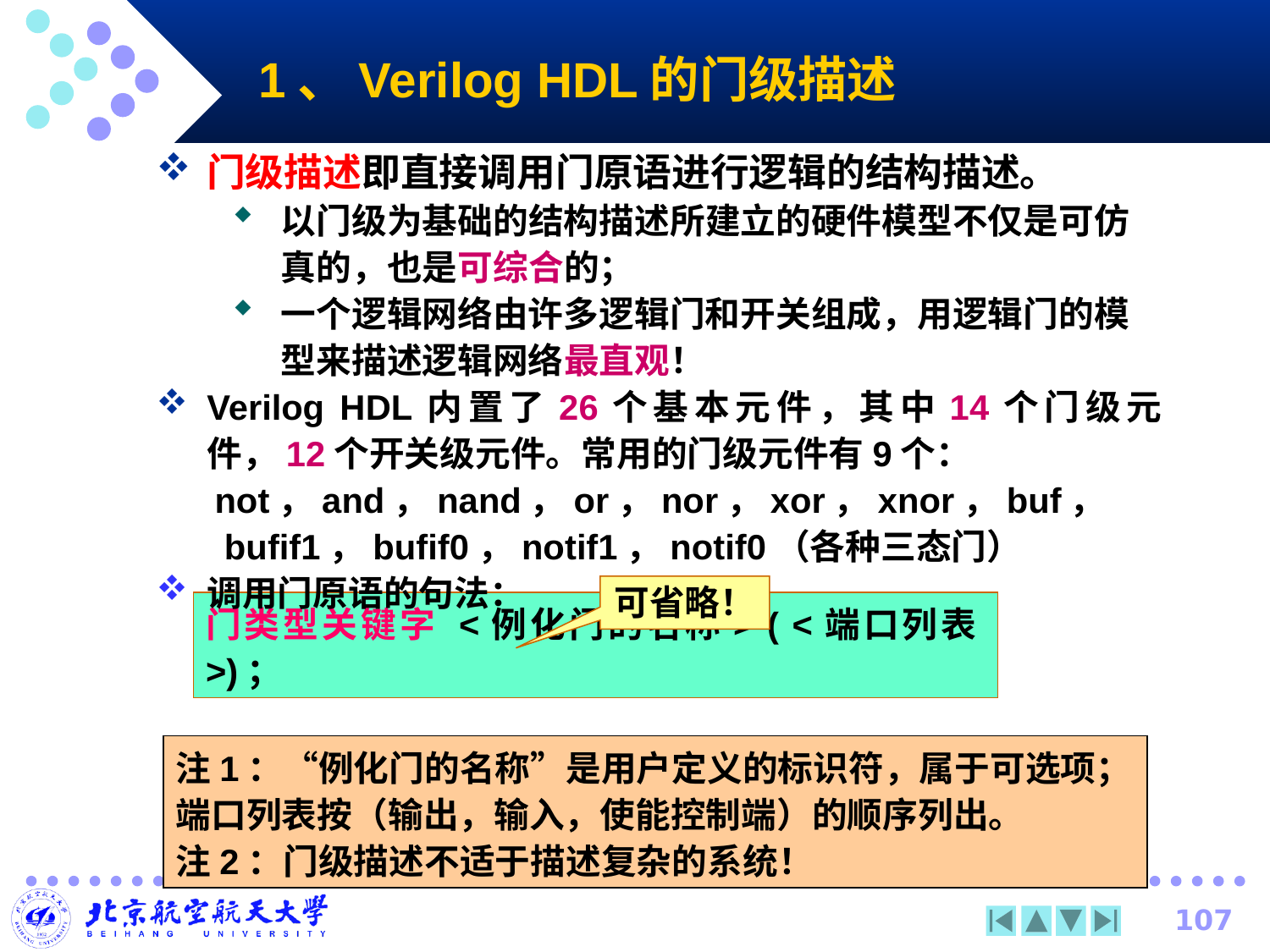

# 1、Verilog HDL的门级描述
门级描述即直接调用门原语进行逻辑的结构描述。
以门级为基础的结构描述所建立的硬件模型不仅是可仿真的，也是可综合的；
一个逻辑网络由许多逻辑门和开关组成，用逻辑门的模型来描述逻辑网络最直观！
Verilog HDL内置了26个基本元件，其中14个门级元件，12个开关级元件。常用的门级元件有9个：
      not，and，nand，or，nor，xor，xnor，buf，
       bufif1，bufif0，notif1，notif0（各种三态门）
调用门原语的句法：
可省略！
门类型关键字 <例化门的名称> ( <端口列表>)；
注1：“例化门的名称”是用户定义的标识符，属于可选项；端口列表按（输出，输入，使能控制端）的顺序列出。
注2：门级描述不适于描述复杂的系统！
107